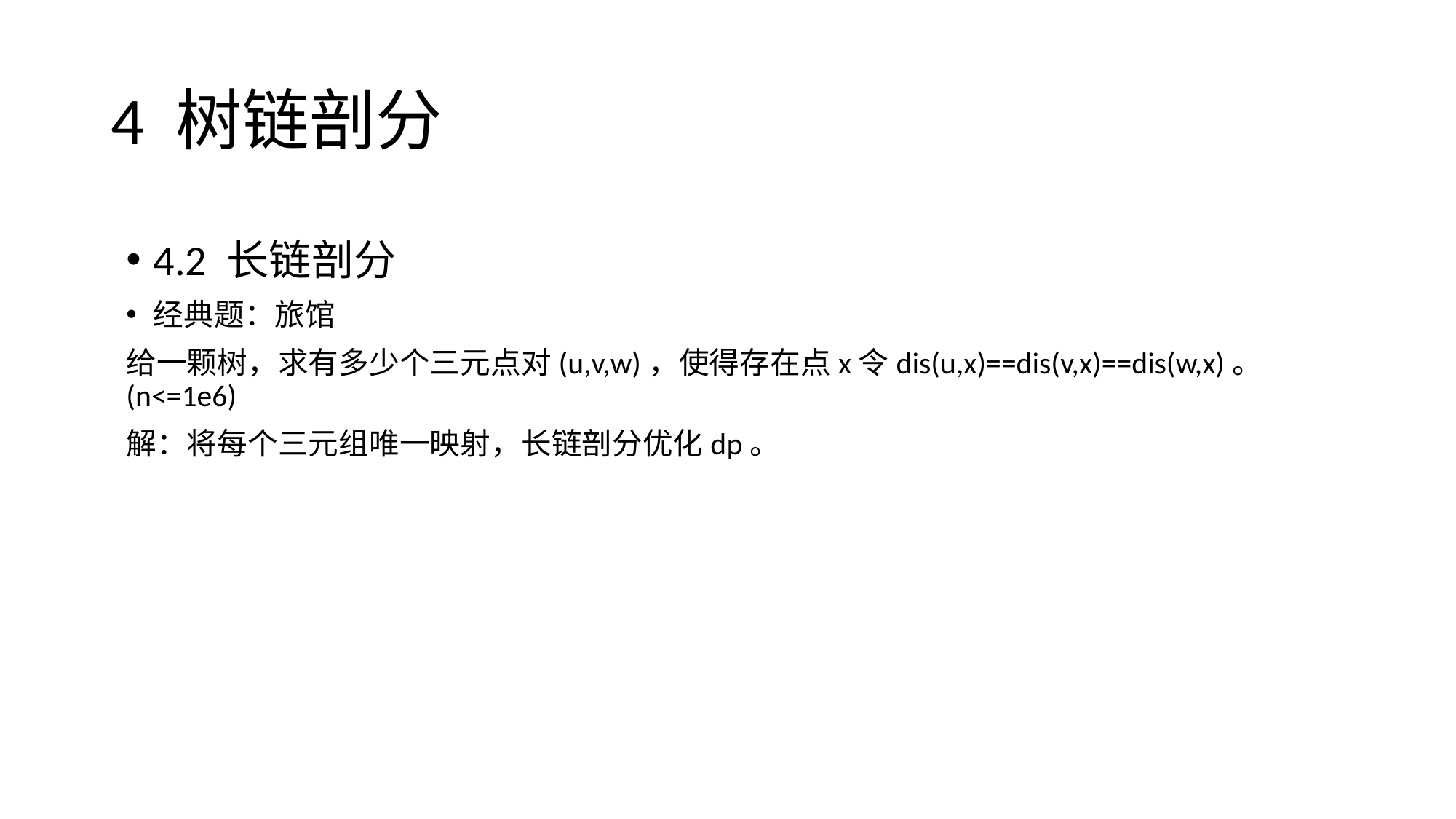

# 4 树链剖分

4.2 长链剖分
经典题：旅馆
给一颗树，求有多少个三元点对(u,v,w)，使得存在点x令dis(u,x)==dis(v,x)==dis(w,x)。(n<=1e6)
解：将每个三元组唯一映射，长链剖分优化dp。